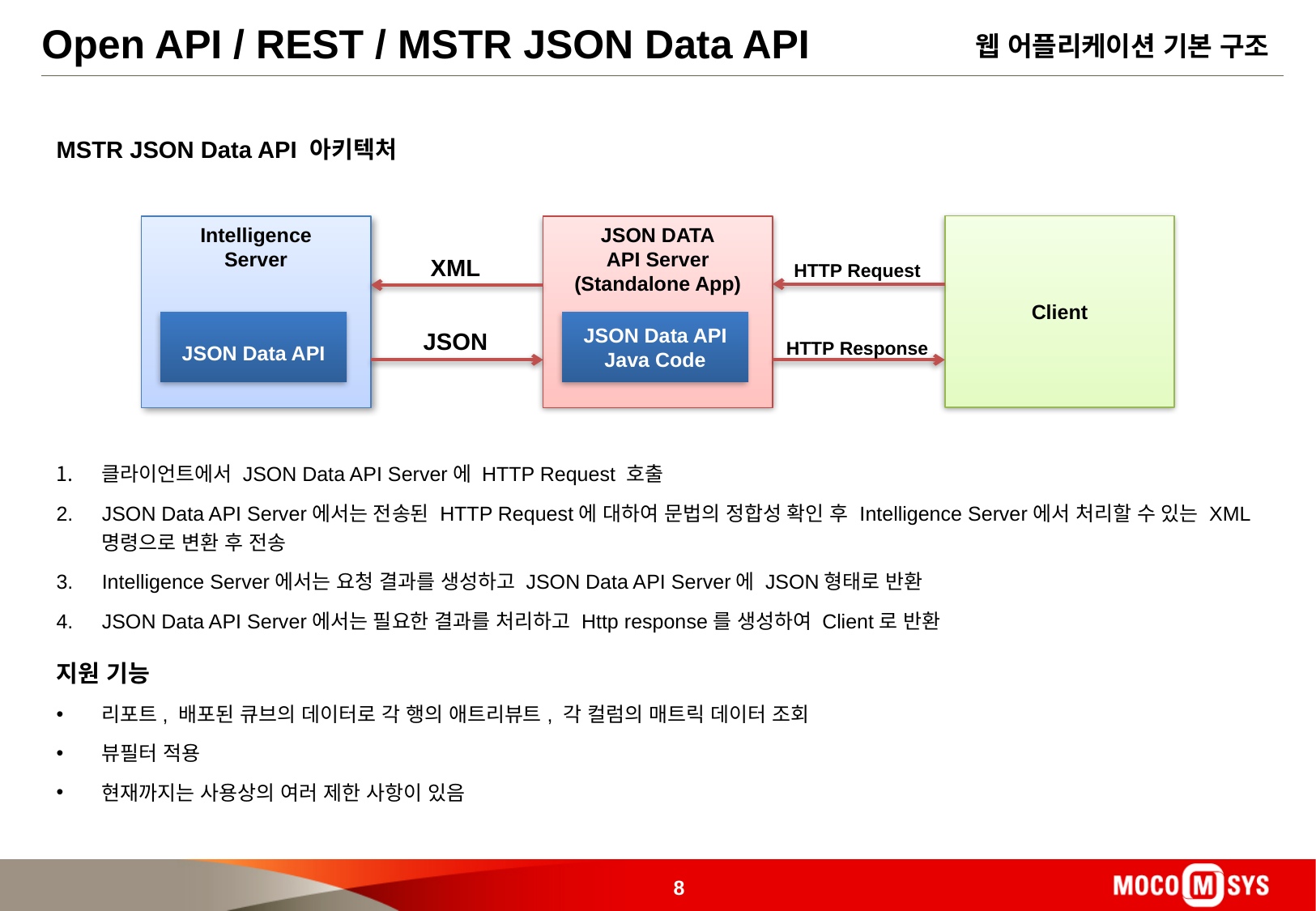

# Open API / REST / MSTR JSON Data API
웹 어플리케이션 기본 구조
MSTR JSON Data API 아키텍처

클라이언트에서 JSON Data API Server에 HTTP Request 호출
JSON Data API Server에서는 전송된 HTTP Request에 대하여 문법의 정합성 확인 후 Intelligence Server에서 처리할 수 있는 XML 명령으로 변환 후 전송
Intelligence Server에서는 요청 결과를 생성하고 JSON Data API Server에 JSON형태로 반환
JSON Data API Server에서는 필요한 결과를 처리하고 Http response를 생성하여 Client로 반환
지원 기능
리포트, 배포된 큐브의 데이터로 각 행의 애트리뷰트, 각 컬럼의 매트릭 데이터 조회
뷰필터 적용
현재까지는 사용상의 여러 제한 사항이 있음
Client
Intelligence
Server
JSON DATA
API Server
(Standalone App)
HTTP Request
XML
JSON Data API
JSON
JSON Data API
Java Code
HTTP Response